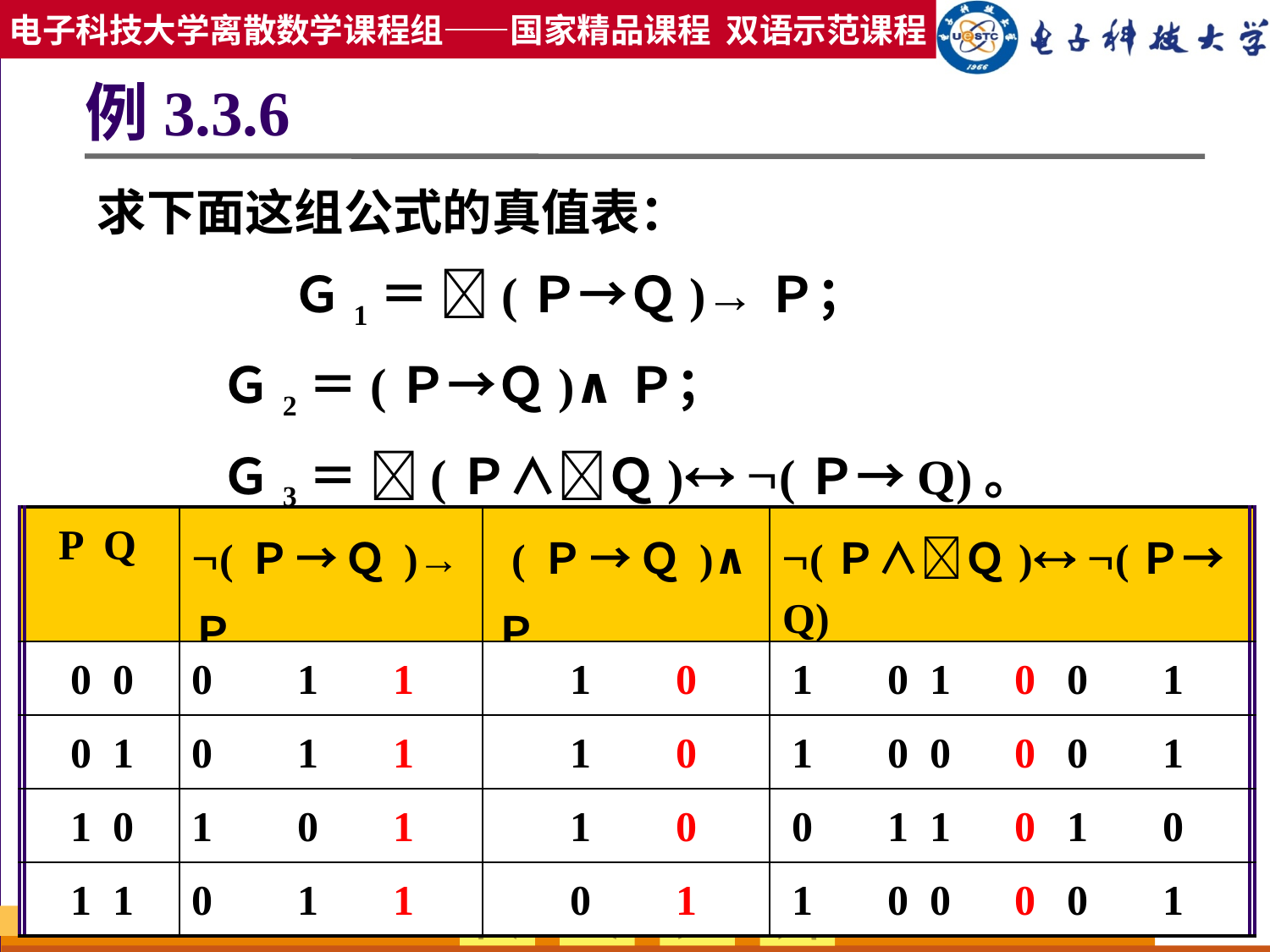

# 例3.3.6
求下面这组公式的真值表：
	     Ｇ1＝ ¬(Ｐ→Ｑ)→Ｐ；
          Ｇ2＝(Ｐ→Ｑ)∧Ｐ；
          Ｇ3＝ ¬(Ｐ∧¬Ｑ)↔ ¬(Ｐ→Q)。
| P Q | ¬(Ｐ→Ｑ)→Ｐ | (Ｐ→Ｑ)∧Ｐ | ¬(Ｐ∧¬Ｑ)↔ ¬(Ｐ→Q) |
| --- | --- | --- | --- |
| 0 0 | 1 | 0 | 0 |
| 0 1 | 1 | 0 | 0 |
| 1 0 | 1 | 0 | 0 |
| 1 1 | 1 | 1 | 0 |
| P Q | ¬(Ｐ→Ｑ)→Ｐ | (Ｐ→Ｑ)∧Ｐ | ¬(Ｐ∧¬Ｑ)↔ ¬(Ｐ→Q) |
| --- | --- | --- | --- |
| 0 0 | 0 1 1 | 1 0 | 1 0 1 0 0 1 |
| 0 1 | 0 1 1 | 1 0 | 1 0 0 0 0 1 |
| 1 0 | 1 0 1 | 1 0 | 0 1 1 0 1 0 |
| 1 1 | 0 1 1 | 0 1 | 1 0 0 0 0 1 |
2019/2/27